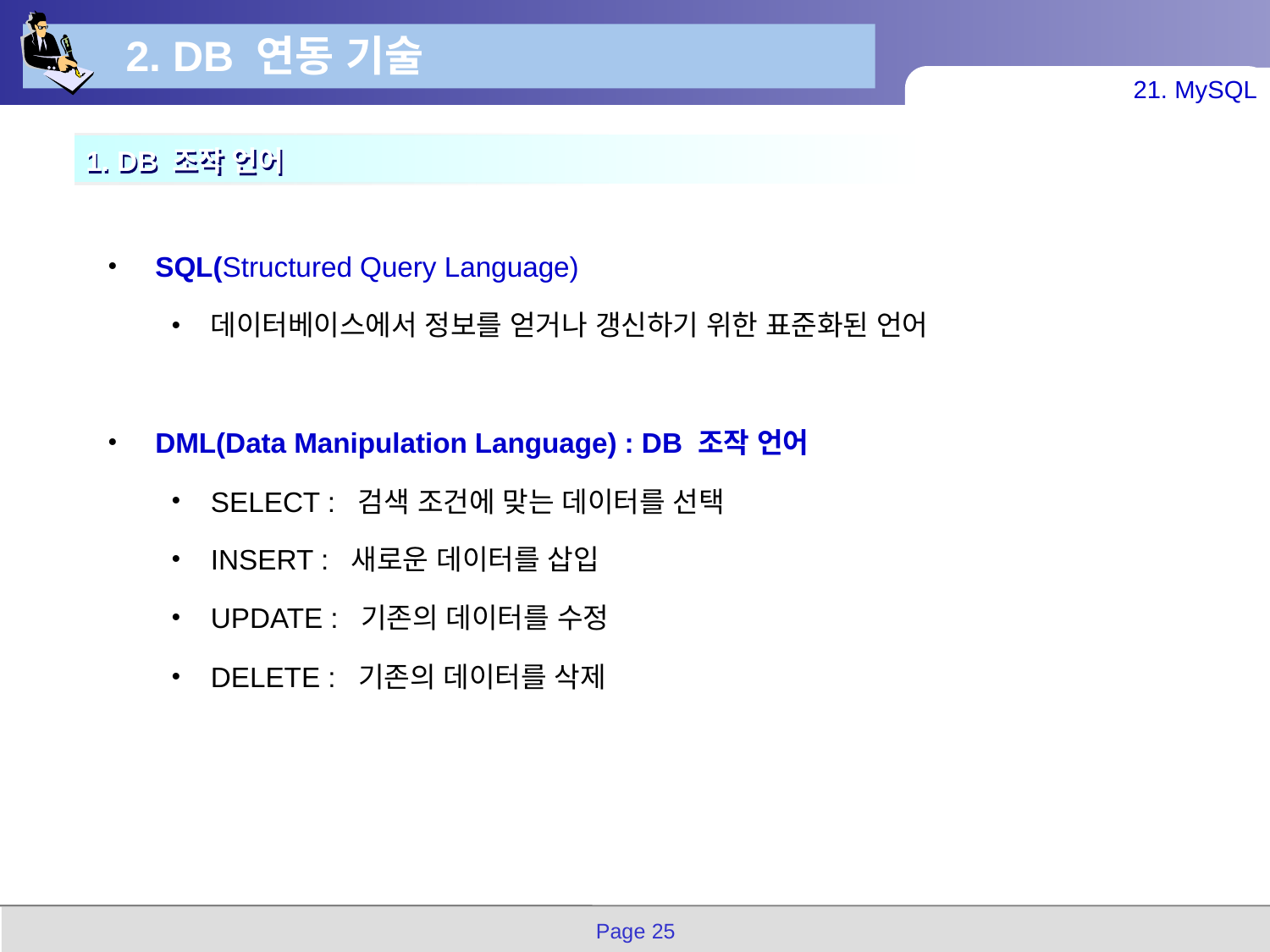

2. DB 연동 기술
21. MySQL

1. DB 조작 언어
SQL(Structured Query Language)
데이터베이스에서 정보를 얻거나 갱신하기 위한 표준화된 언어

DML(Data Manipulation Language) : DB 조작 언어
SELECT :  검색 조건에 맞는 데이터를 선택
INSERT :  새로운 데이터를 삽입
UPDATE :  기존의 데이터를 수정
DELETE :  기존의 데이터를 삭제
Page 25